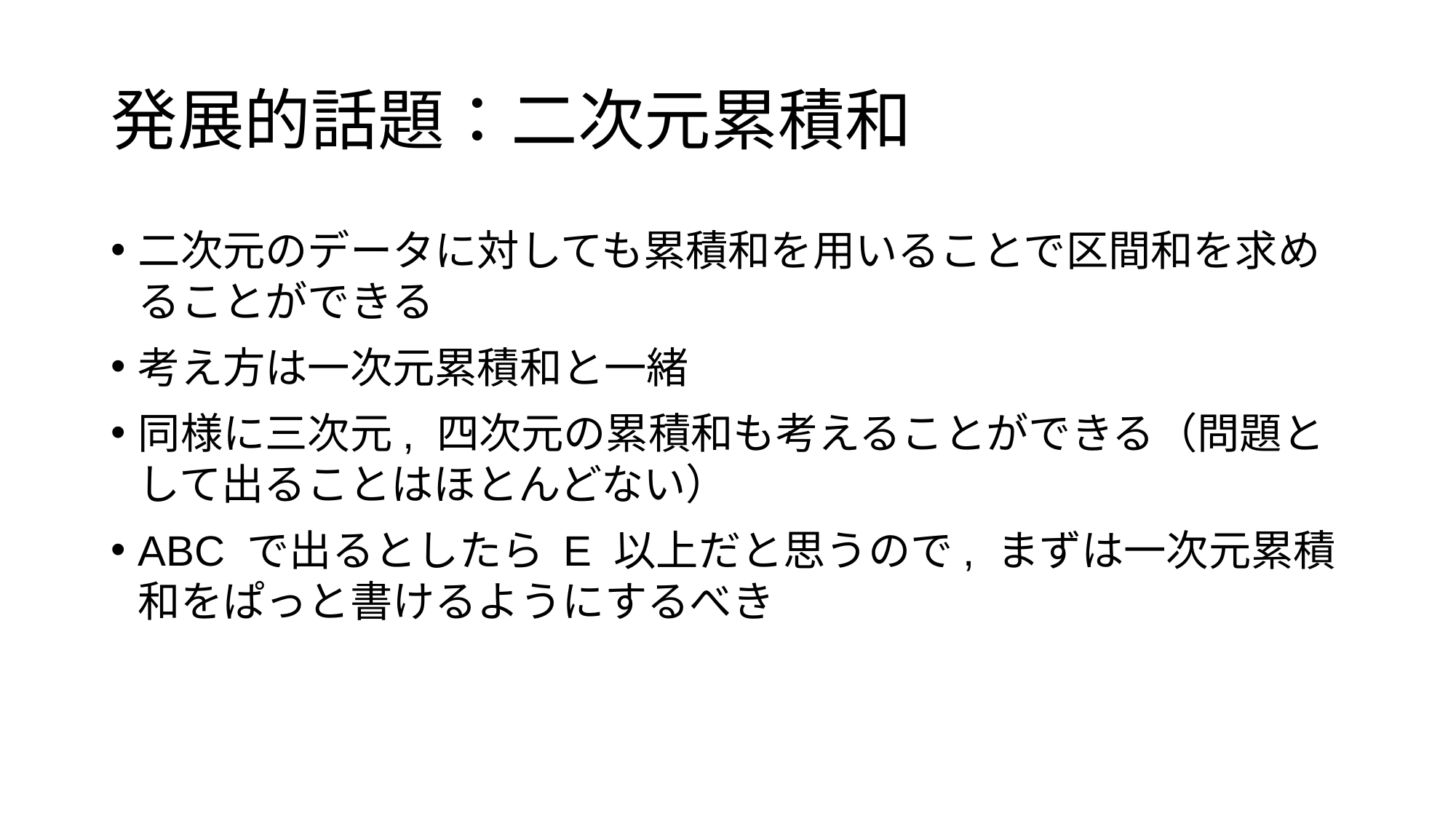

# 発展的話題：二次元累積和
二次元のデータに対しても累積和を用いることで区間和を求めることができる
考え方は一次元累積和と一緒
同様に三次元, 四次元の累積和も考えることができる（問題として出ることはほとんどない）
ABC で出るとしたら E 以上だと思うので, まずは一次元累積和をぱっと書けるようにするべき